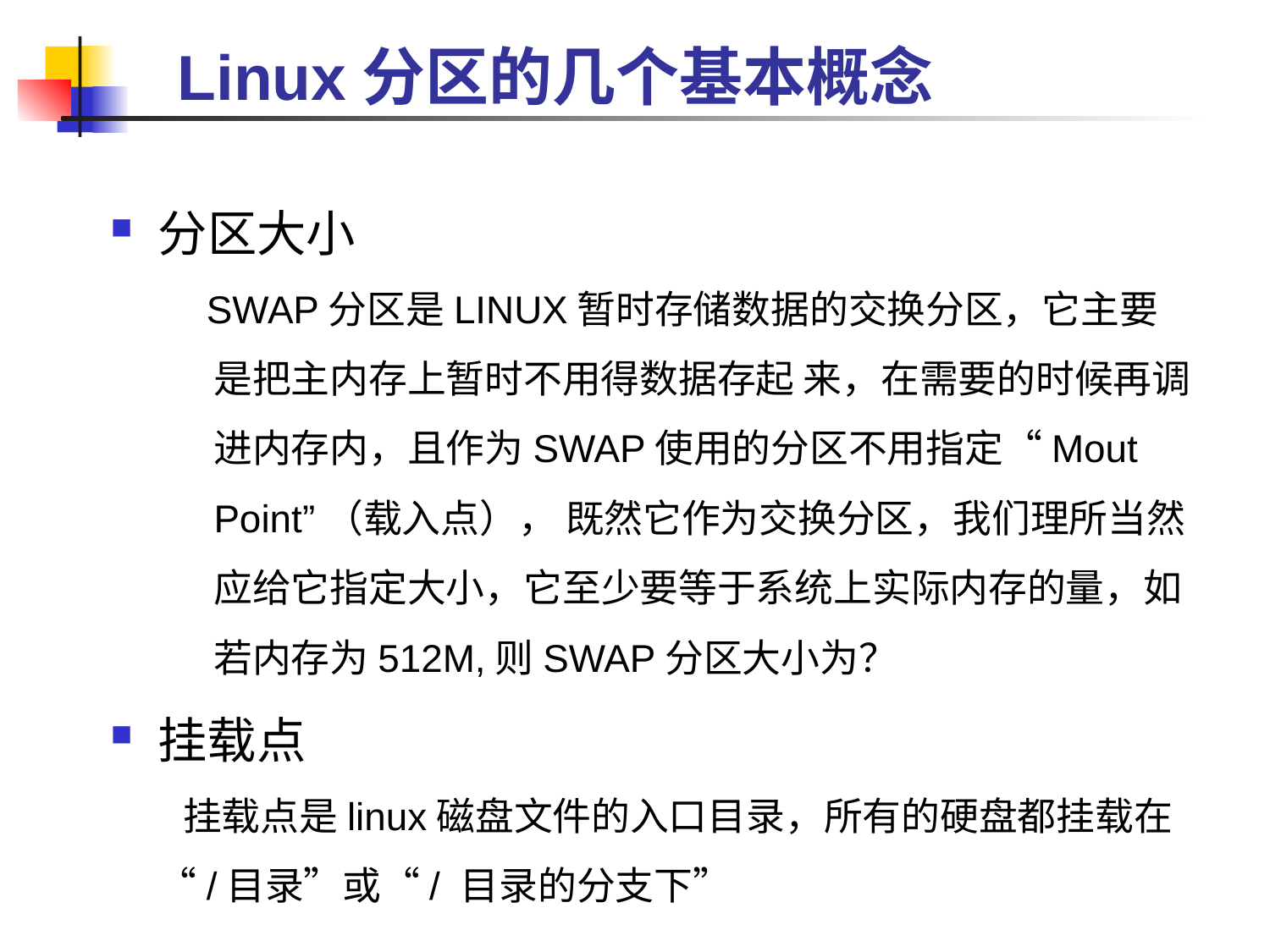

# Linux分区的几个基本概念
分区大小
   SWAP分区是LINUX暂时存储数据的交换分区，它主要是把主内存上暂时不用得数据存起 来，在需要的时候再调进内存内，且作为SWAP使用的分区不用指定“Mout Point”（载入点）， 既然它作为交换分区，我们理所当然应给它指定大小，它至少要等于系统上实际内存的量，如若内存为512M,则SWAP分区大小为？
挂载点
         挂载点是linux磁盘文件的入口目录，所有的硬盘都挂载在“/目录”或“/ 目录的分支下”